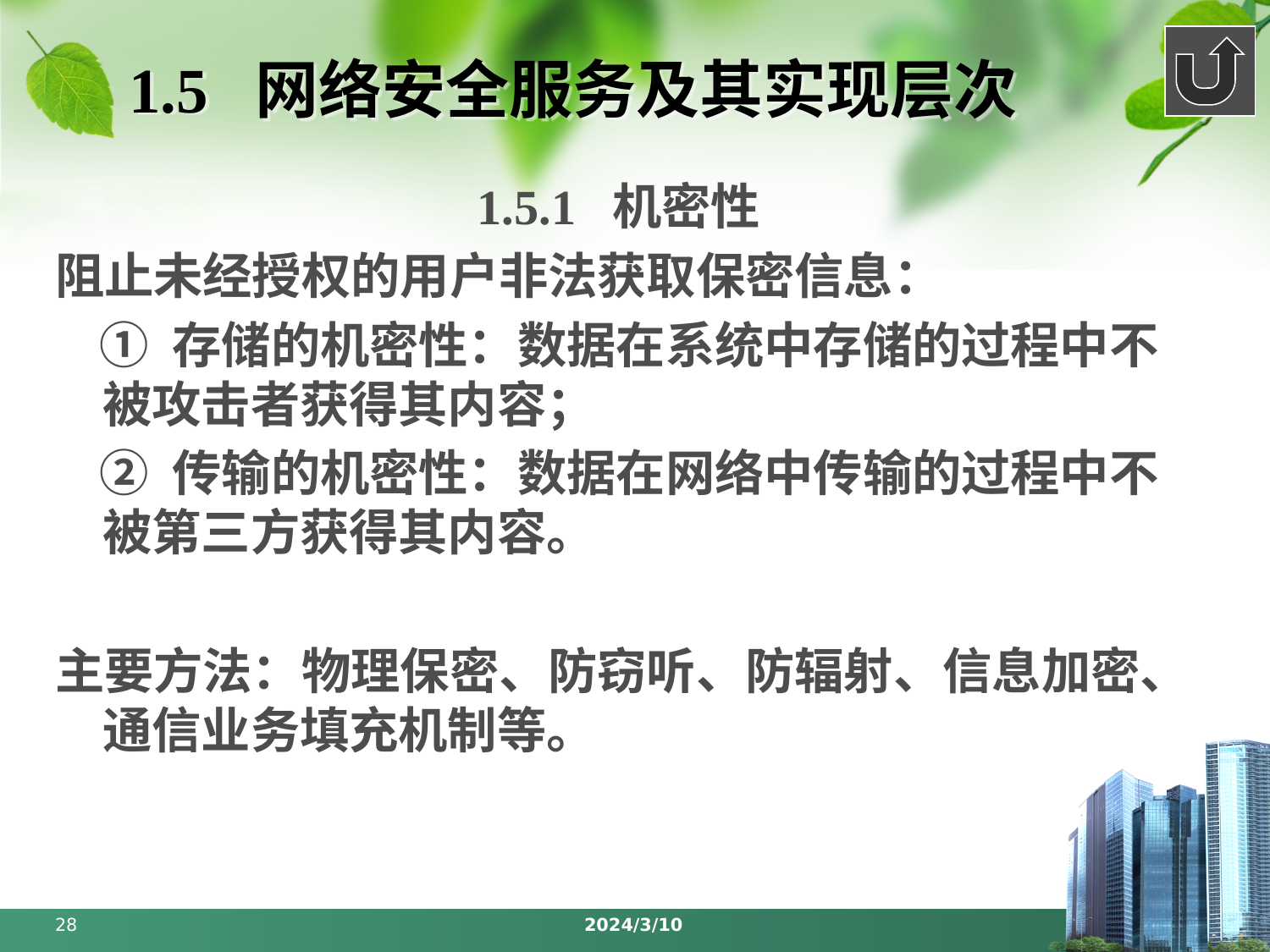

# 1.5  网络安全服务及其实现层次
1.5.1  机密性
阻止未经授权的用户非法获取保密信息：
    ① 存储的机密性：数据在系统中存储的过程中不被攻击者获得其内容；
    ② 传输的机密性：数据在网络中传输的过程中不被第三方获得其内容。

主要方法：物理保密、防窃听、防辐射、信息加密、通信业务填充机制等。
28
2024/3/10